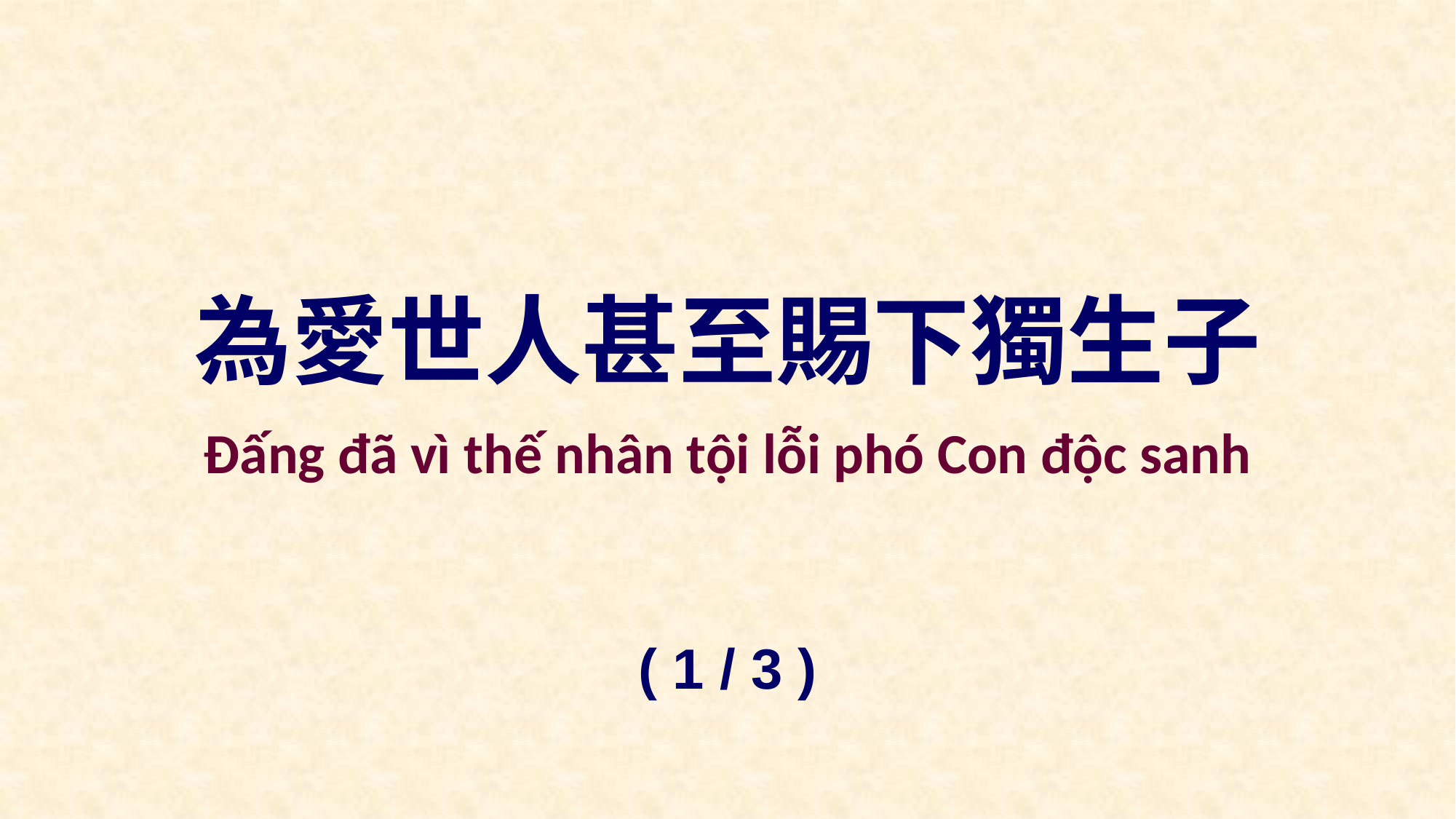

為愛世人甚至賜下獨生子
Ðấng đã vì thế nhân tội lỗi phó Con độc sanh
( 1 / 3 )